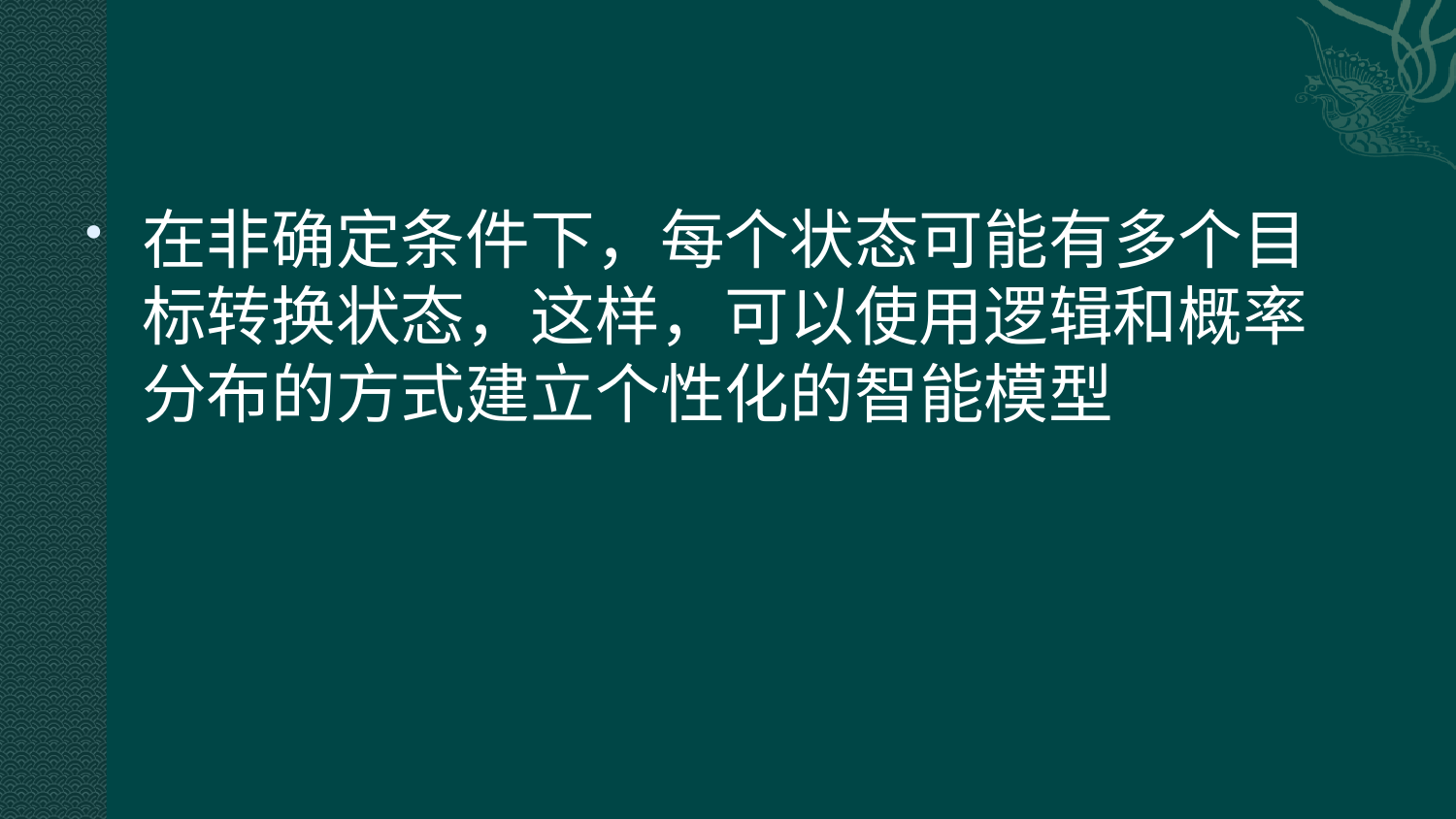

#
在非确定条件下，每个状态可能有多个目标转换状态，这样，可以使用逻辑和概率分布的方式建立个性化的智能模型